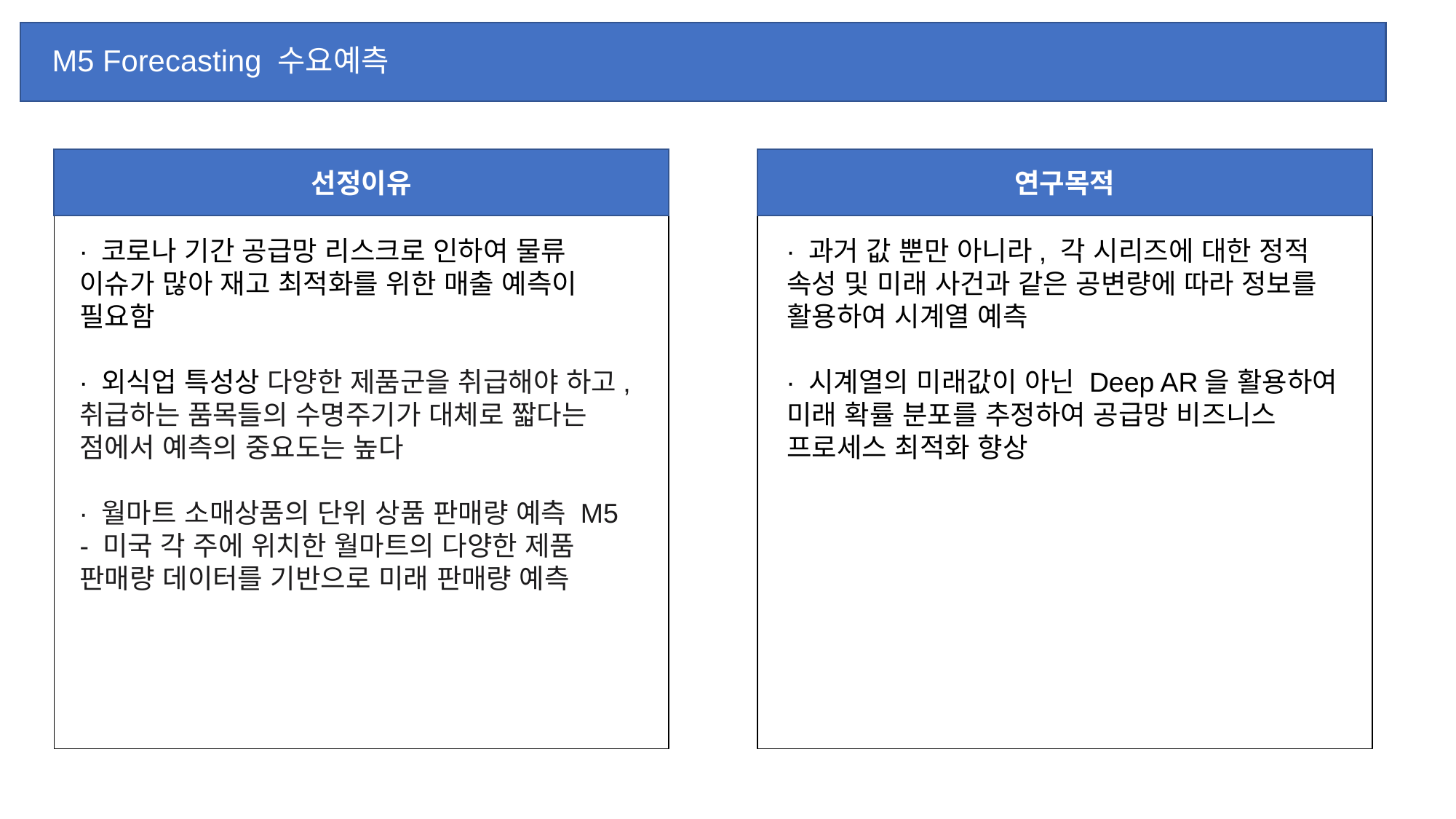

# M5 Forecasting 수요예측

선정이유

연구목적
∙ 코로나 기간 공급망 리스크로 인하여 물류 이슈가 많아 재고 최적화를 위한 매출 예측이 필요함

∙ 외식업 특성상 다양한 제품군을 취급해야 하고, 취급하는 품목들의 수명주기가 대체로 짧다는 점에서 예측의 중요도는 높다

∙ 월마트 소매상품의 단위 상품 판매량 예측 M5
- 미국 각 주에 위치한 월마트의 다양한 제품 판매량 데이터를 기반으로 미래 판매량 예측
∙ 과거 값 뿐만 아니라, 각 시리즈에 대한 정적 속성 및 미래 사건과 같은 공변량에 따라 정보를 활용하여 시계열 예측

∙ 시계열의 미래값이 아닌 Deep AR을 활용하여 미래 확률 분포를 추정하여 공급망 비즈니스 프로세스 최적화 향상